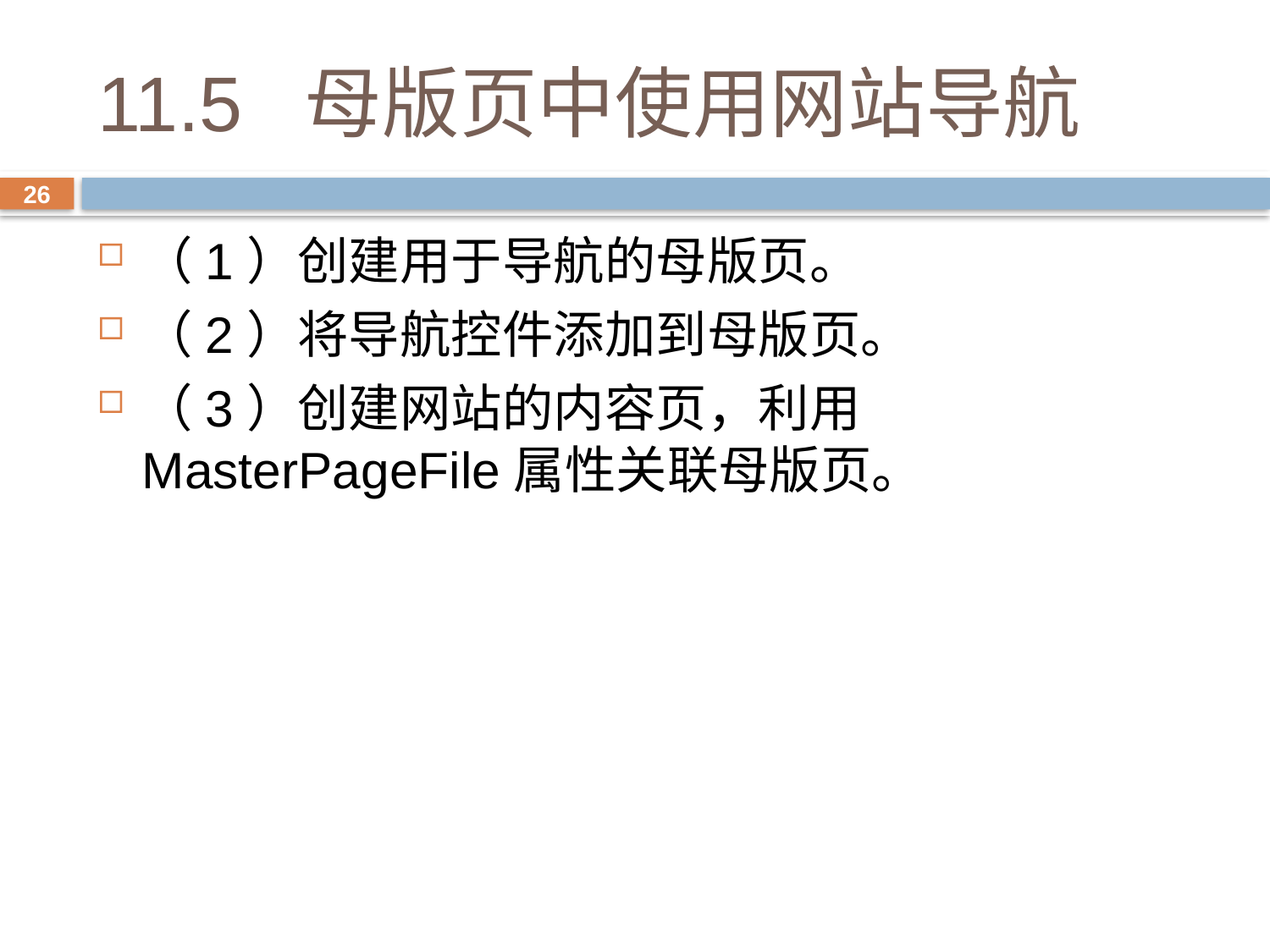

# 11.5  母版页中使用网站导航
26
（1）创建用于导航的母版页。
（2）将导航控件添加到母版页。
（3）创建网站的内容页，利用MasterPageFile属性关联母版页。